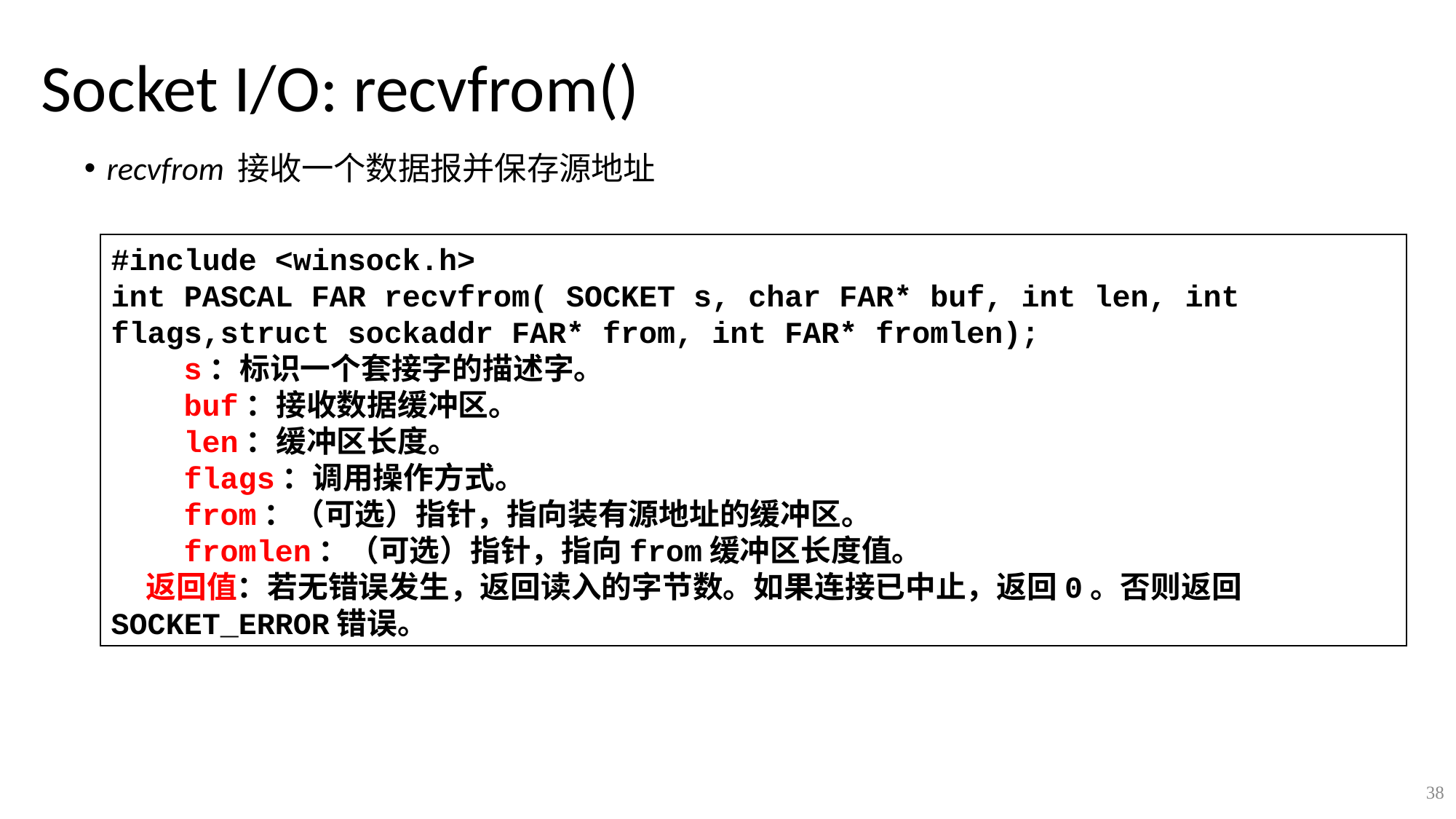

# Socket I/O: recvfrom()
recvfrom 接收一个数据报并保存源地址
#include <winsock.h>
int PASCAL FAR recvfrom( SOCKET s, char FAR* buf, int len, int flags,struct sockaddr FAR* from, int FAR* fromlen);
    s：标识一个套接字的描述字。
    buf：接收数据缓冲区。
    len：缓冲区长度。
    flags：调用操作方式。
    from：（可选）指针，指向装有源地址的缓冲区。
    fromlen：（可选）指针，指向from缓冲区长度值。
    返回值：若无错误发生，返回读入的字节数。如果连接已中止，返回0。否则返回SOCKET_ERROR错误。

38